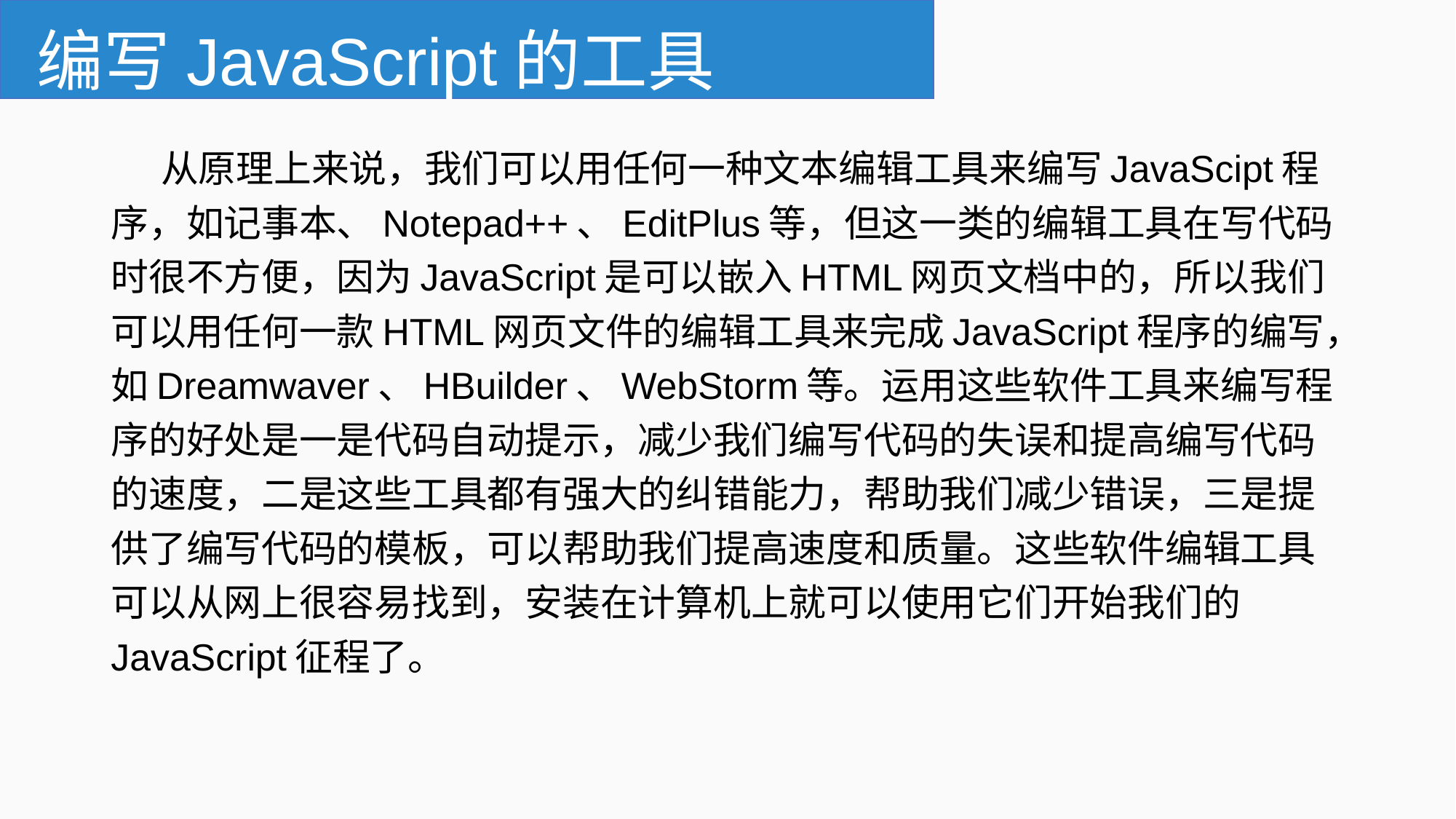

# 编写JavaScript的工具
     从原理上来说，我们可以用任何一种文本编辑工具来编写JavaScipt程序，如记事本、Notepad++、EditPlus等，但这一类的编辑工具在写代码时很不方便，因为JavaScript是可以嵌入HTML网页文档中的，所以我们可以用任何一款HTML网页文件的编辑工具来完成JavaScript程序的编写，如Dreamwaver、HBuilder、WebStorm等。运用这些软件工具来编写程序的好处是一是代码自动提示，减少我们编写代码的失误和提高编写代码的速度，二是这些工具都有强大的纠错能力，帮助我们减少错误，三是提供了编写代码的模板，可以帮助我们提高速度和质量。这些软件编辑工具可以从网上很容易找到，安装在计算机上就可以使用它们开始我们的JavaScript征程了。